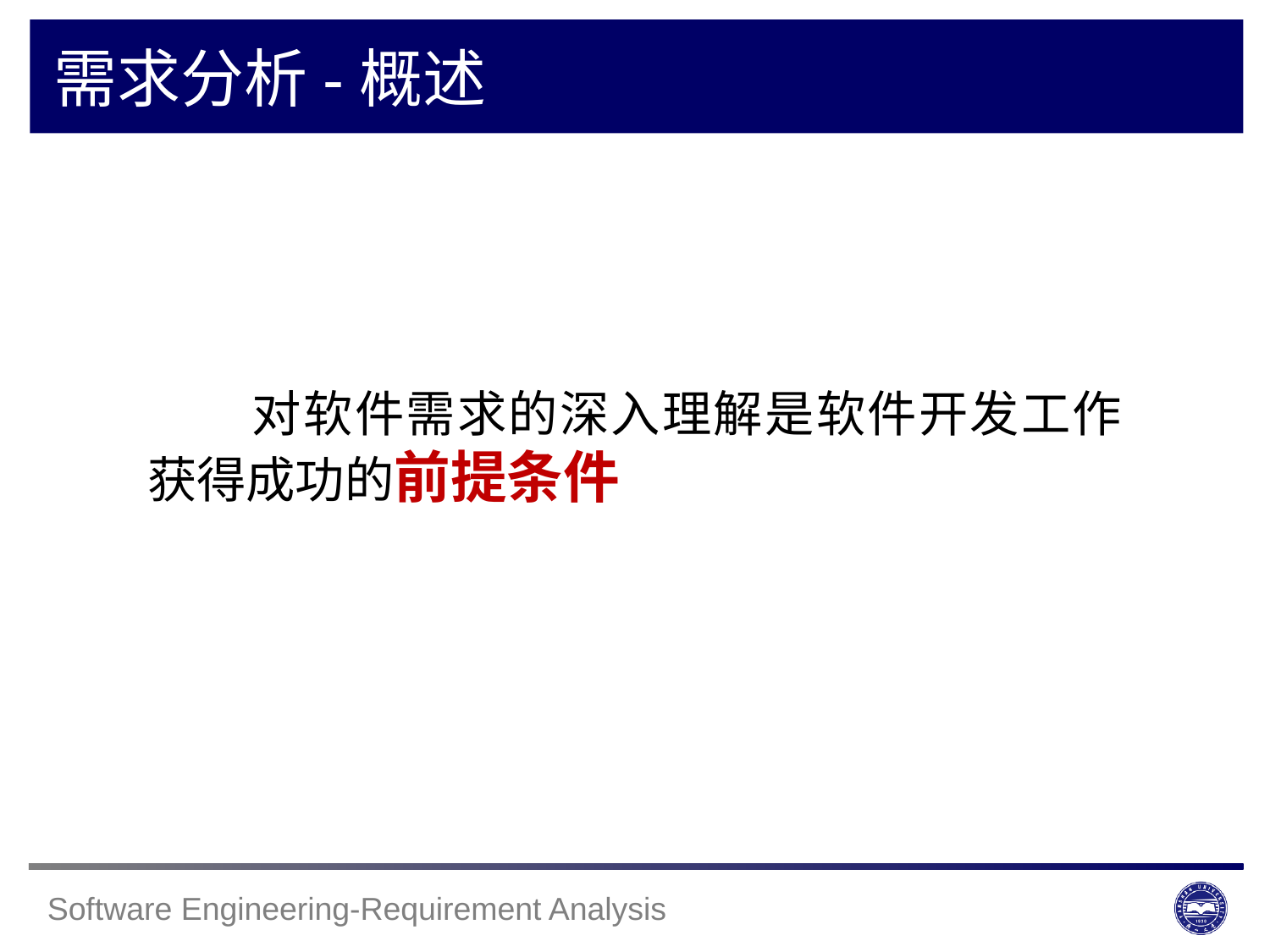

需求分析-概述
       对软件需求的深入理解是软件开发工作获得成功的前提条件